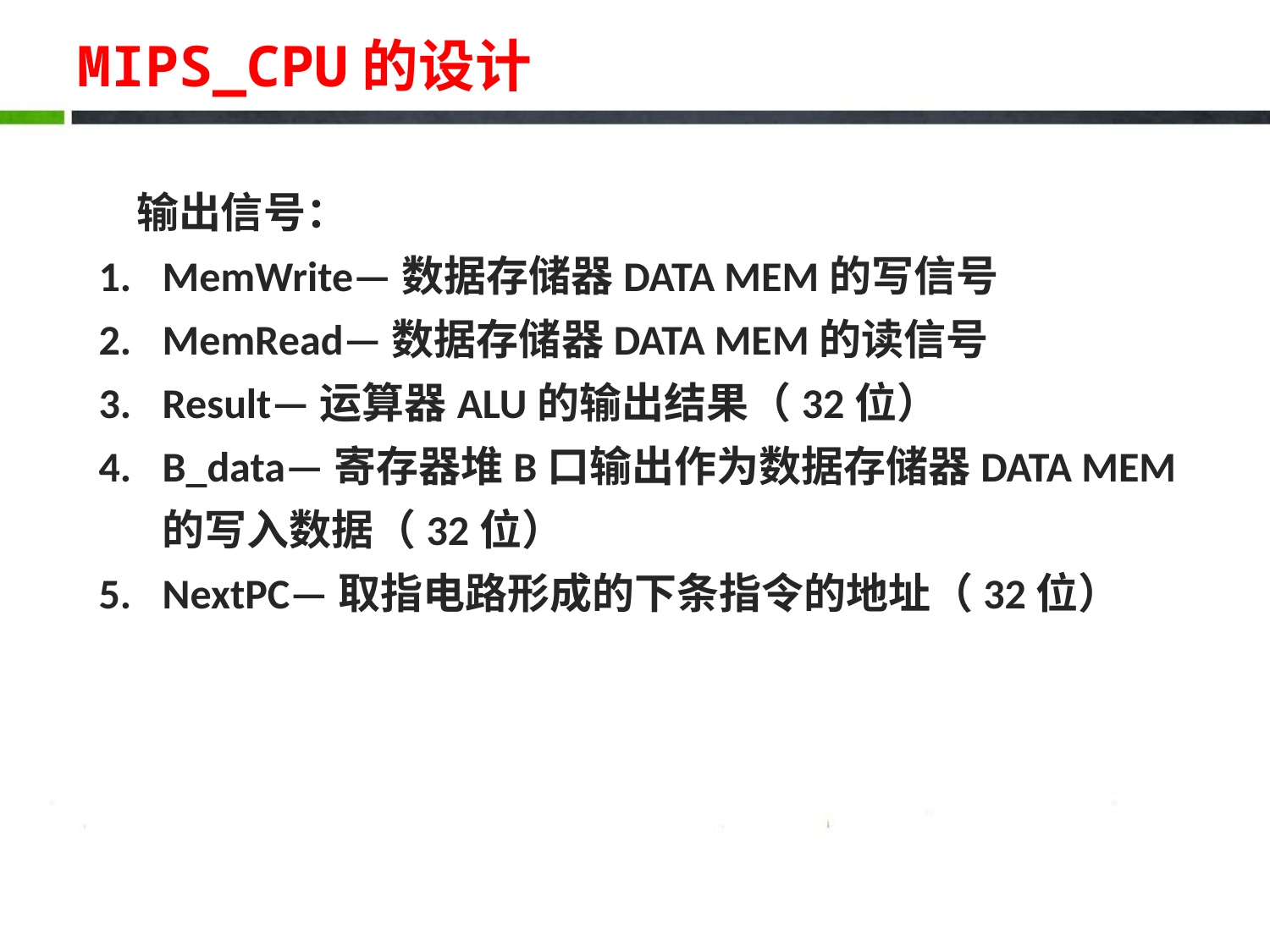

# MIPS_CPU的设计
输出信号：
MemWrite—数据存储器DATA MEM的写信号
MemRead—数据存储器DATA MEM的读信号
Result—运算器ALU的输出结果（32位）
B_data—寄存器堆B口输出作为数据存储器DATA MEM的写入数据（32位）
NextPC—取指电路形成的下条指令的地址（32位）